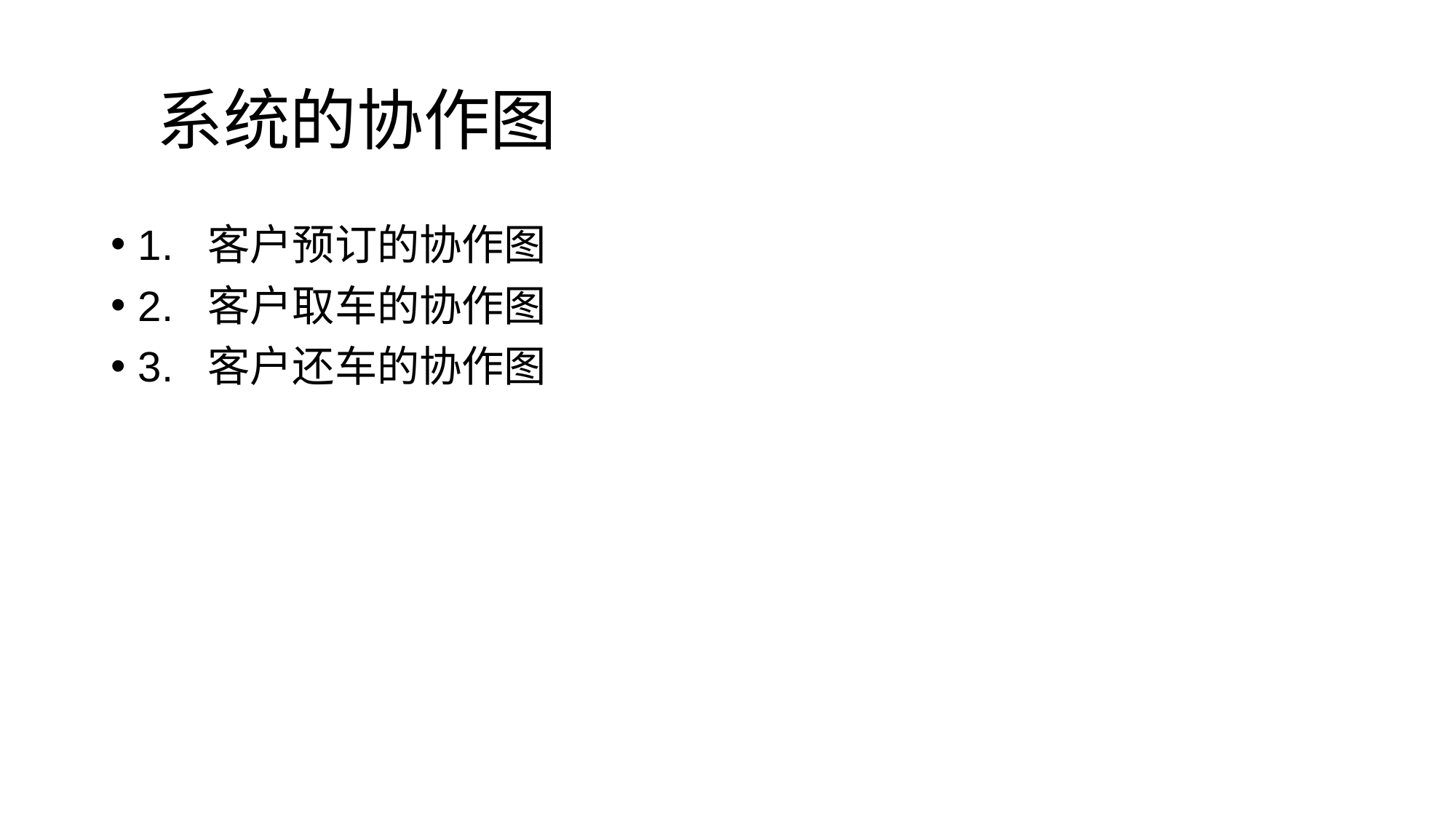

# 系统的协作图
1.  客户预订的协作图
2.  客户取车的协作图
3.  客户还车的协作图